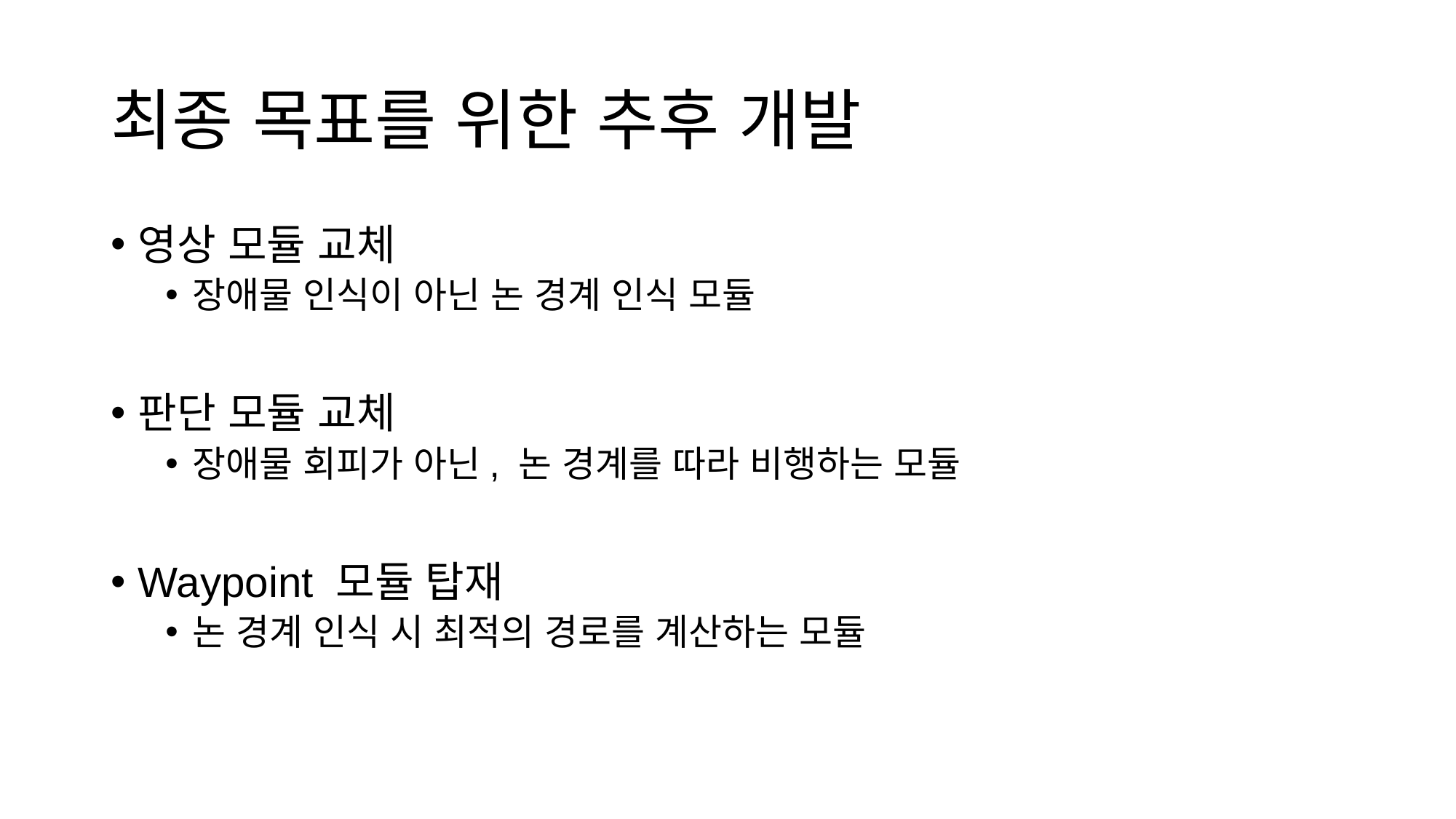

# 최종 목표를 위한 추후 개발
영상 모듈 교체
장애물 인식이 아닌 논 경계 인식 모듈

판단 모듈 교체
장애물 회피가 아닌, 논 경계를 따라 비행하는 모듈

Waypoint 모듈 탑재
논 경계 인식 시 최적의 경로를 계산하는 모듈